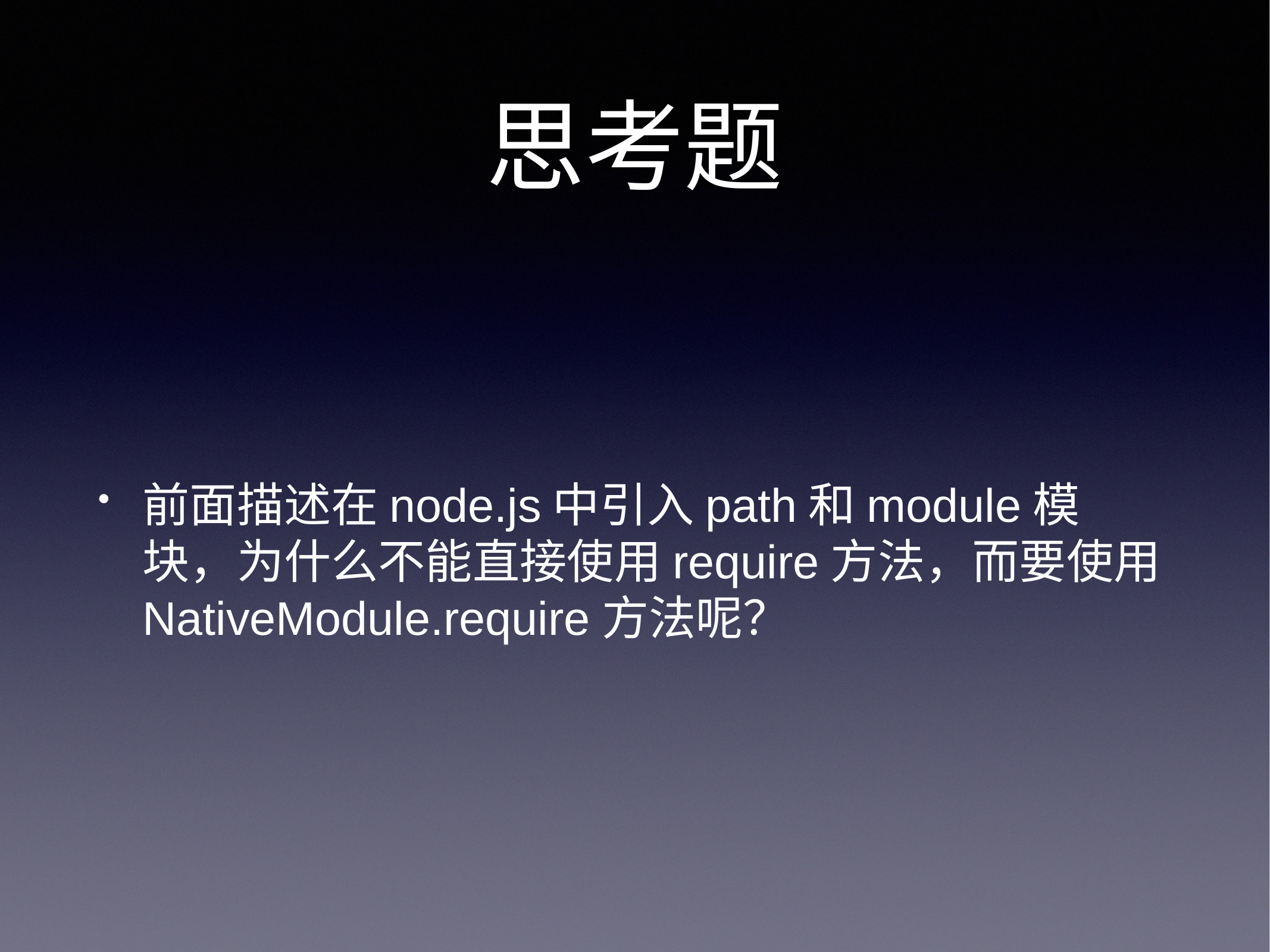

# 思考题
前面描述在node.js中引入path和module模块，为什么不能直接使用require方法，而要使用NativeModule.require方法呢？